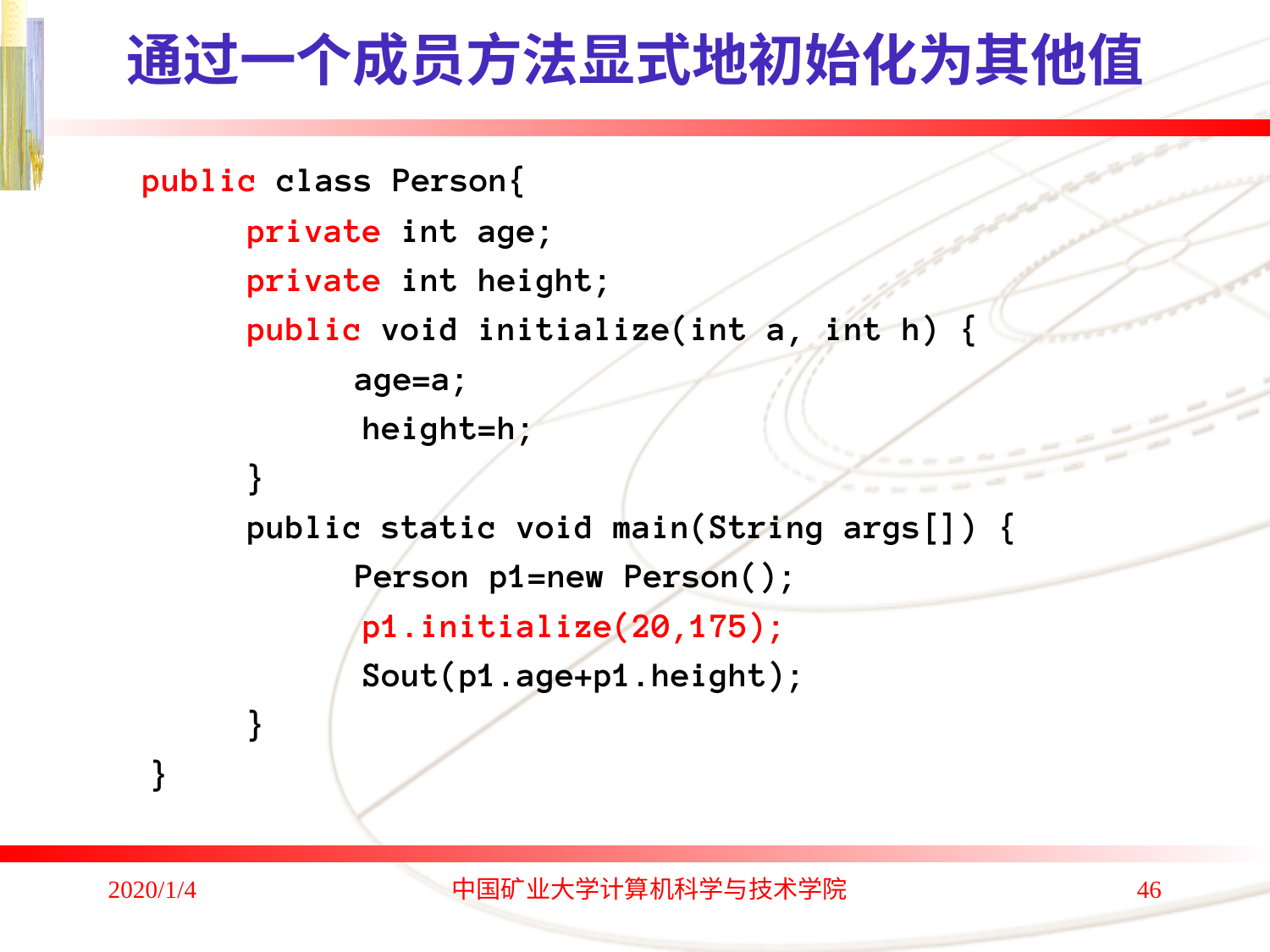

# 通过一个成员方法显式地初始化为其他值
 public class Person{
      private int age;
      private int height;
      public void initialize(int a, int h) {
	     age=a;
            height=h;
      }
      public static void main(String args[]) {
	     Person p1=new Person();
            p1.initialize(20,175);
            Sout(p1.age+p1.height);
      }
 }
2020/1/4
中国矿业大学计算机科学与技术学院
46